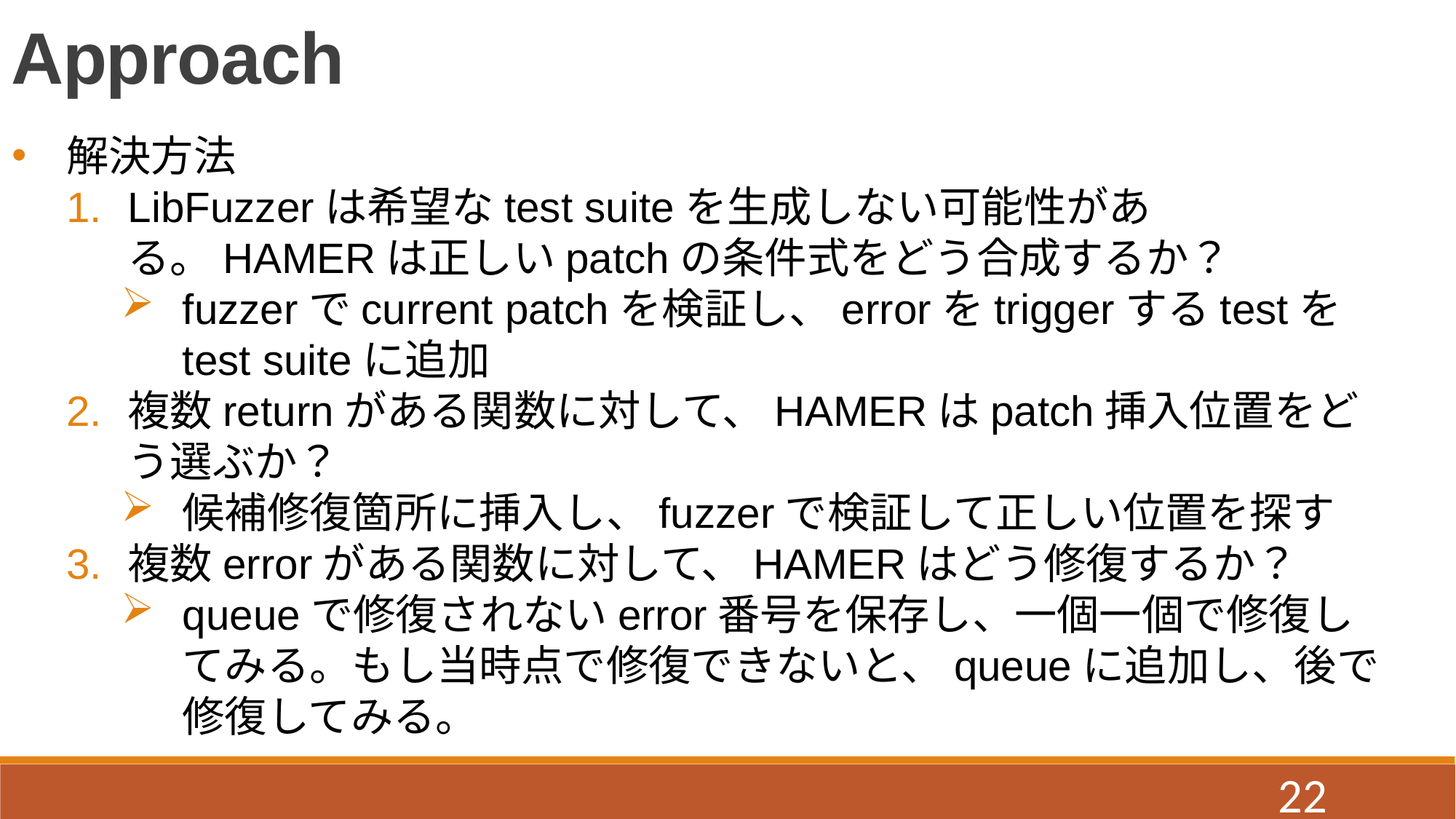

Approach
解決方法
LibFuzzerは希望なtest suiteを生成しない可能性がある。HAMERは正しいpatchの条件式をどう合成するか？
fuzzerでcurrent patchを検証し、errorをtriggerするtestをtest suiteに追加
複数returnがある関数に対して、HAMERはpatch挿入位置をどう選ぶか？
候補修復箇所に挿入し、fuzzerで検証して正しい位置を探す
複数errorがある関数に対して、HAMERはどう修復するか？
queueで修復されないerror番号を保存し、一個一個で修復してみる。もし当時点で修復できないと、queueに追加し、後で修復してみる。
22